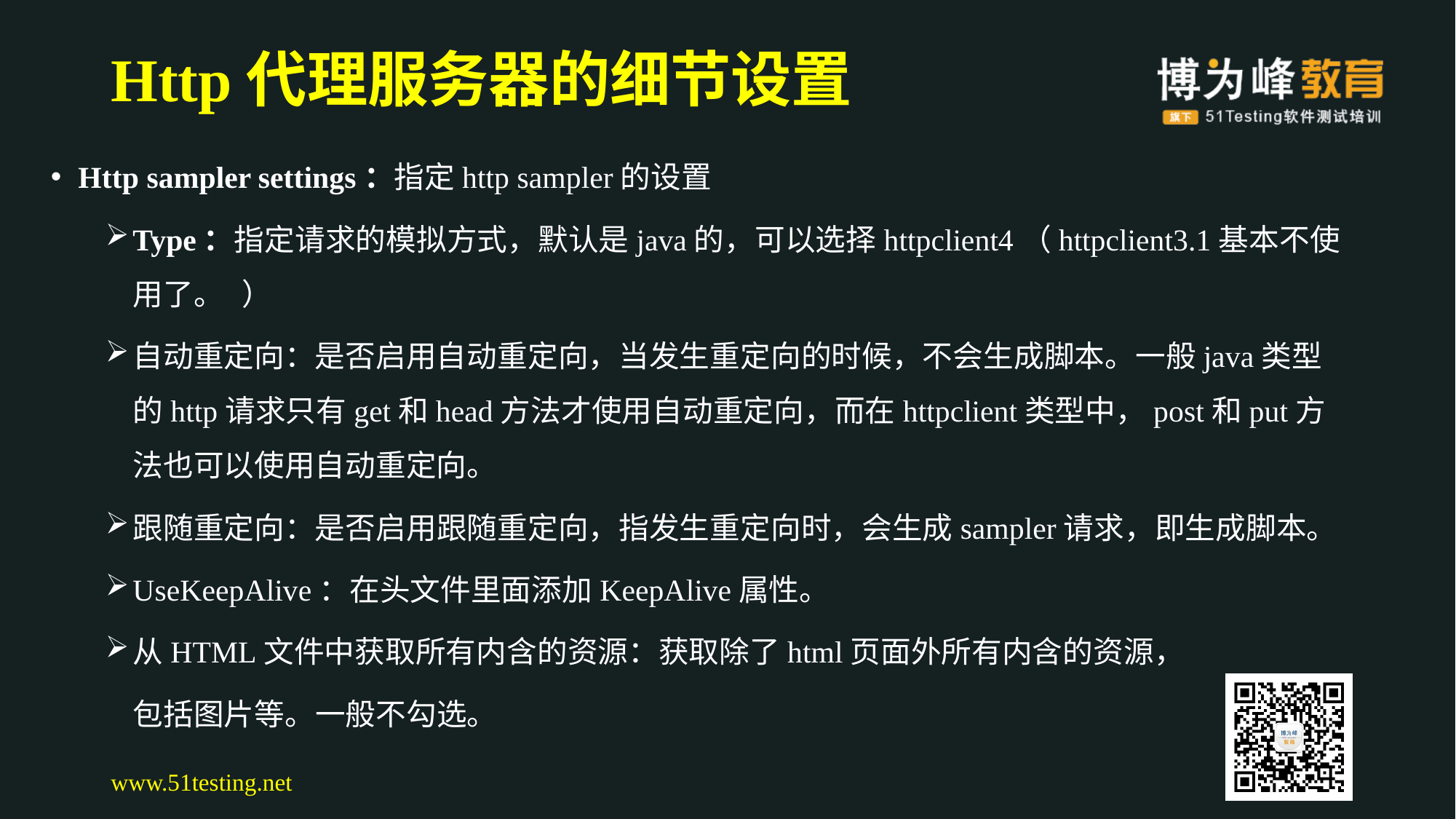

# Http代理服务器的细节设置
Http sampler settings：指定http sampler的设置
Type：指定请求的模拟方式，默认是java的，可以选择httpclient4（httpclient3.1基本不使用了。	）
自动重定向：是否启用自动重定向，当发生重定向的时候，不会生成脚本。一般java类型的http请求只有get和head方法才使用自动重定向，而在httpclient类型中，post和put方法也可以使用自动重定向。
跟随重定向：是否启用跟随重定向，指发生重定向时，会生成sampler请求，即生成脚本。
UseKeepAlive：在头文件里面添加KeepAlive属性。
从HTML文件中获取所有内含的资源：获取除了html页面外所有内含的资源，
   包括图片等。一般不勾选。

www.51testing.net